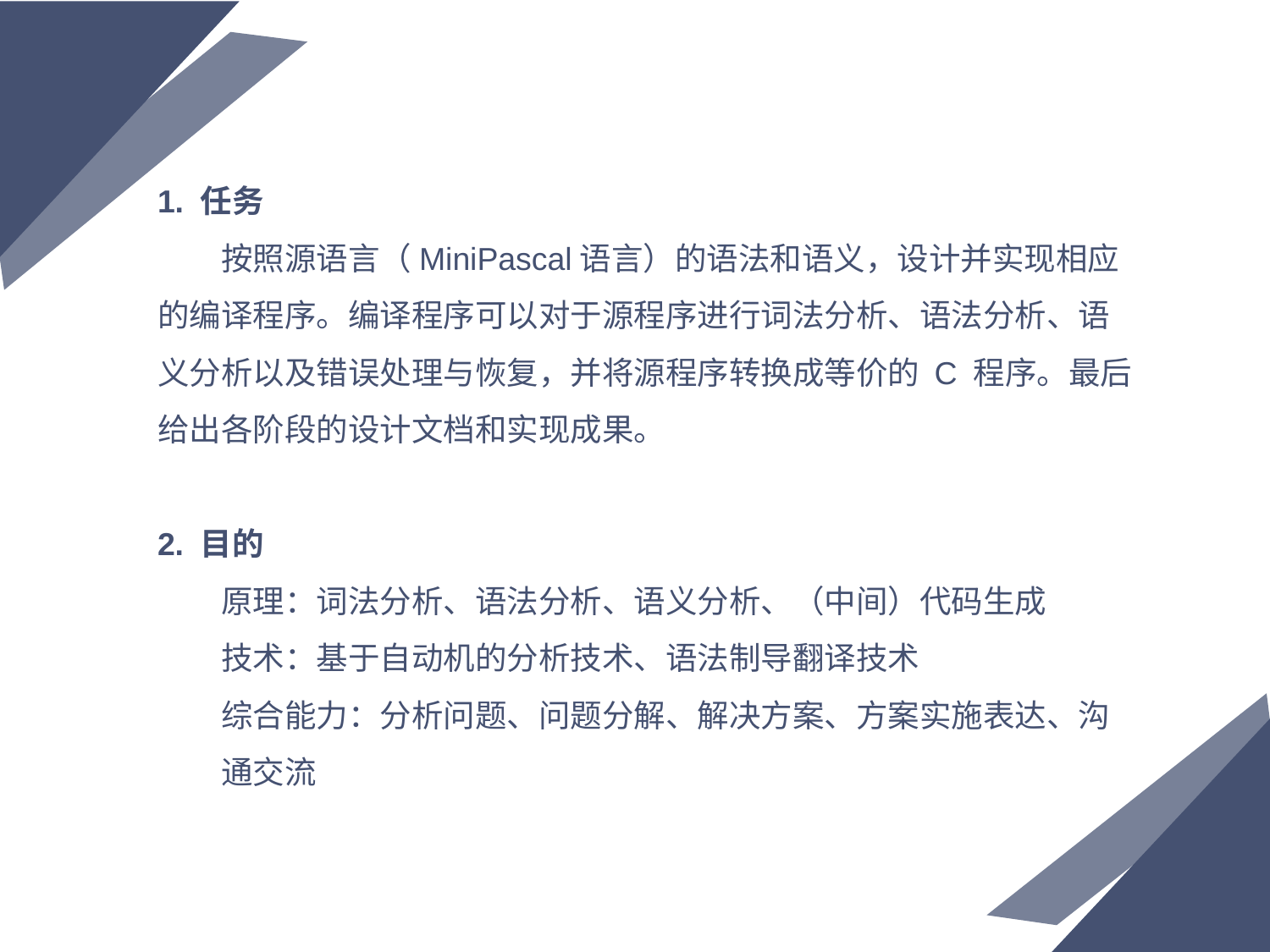

1. 任务
按照源语言（MiniPascal语言）的语法和语义，设计并实现相应的编译程序。编译程序可以对于源程序进行词法分析、语法分析、语义分析以及错误处理与恢复，并将源程序转换成等价的 C 程序。最后给出各阶段的设计文档和实现成果。

2. 目的
原理：词法分析、语法分析、语义分析、（中间）代码生成
技术：基于自动机的分析技术、语法制导翻译技术
综合能力：分析问题、问题分解、解决方案、方案实施表达、沟通交流